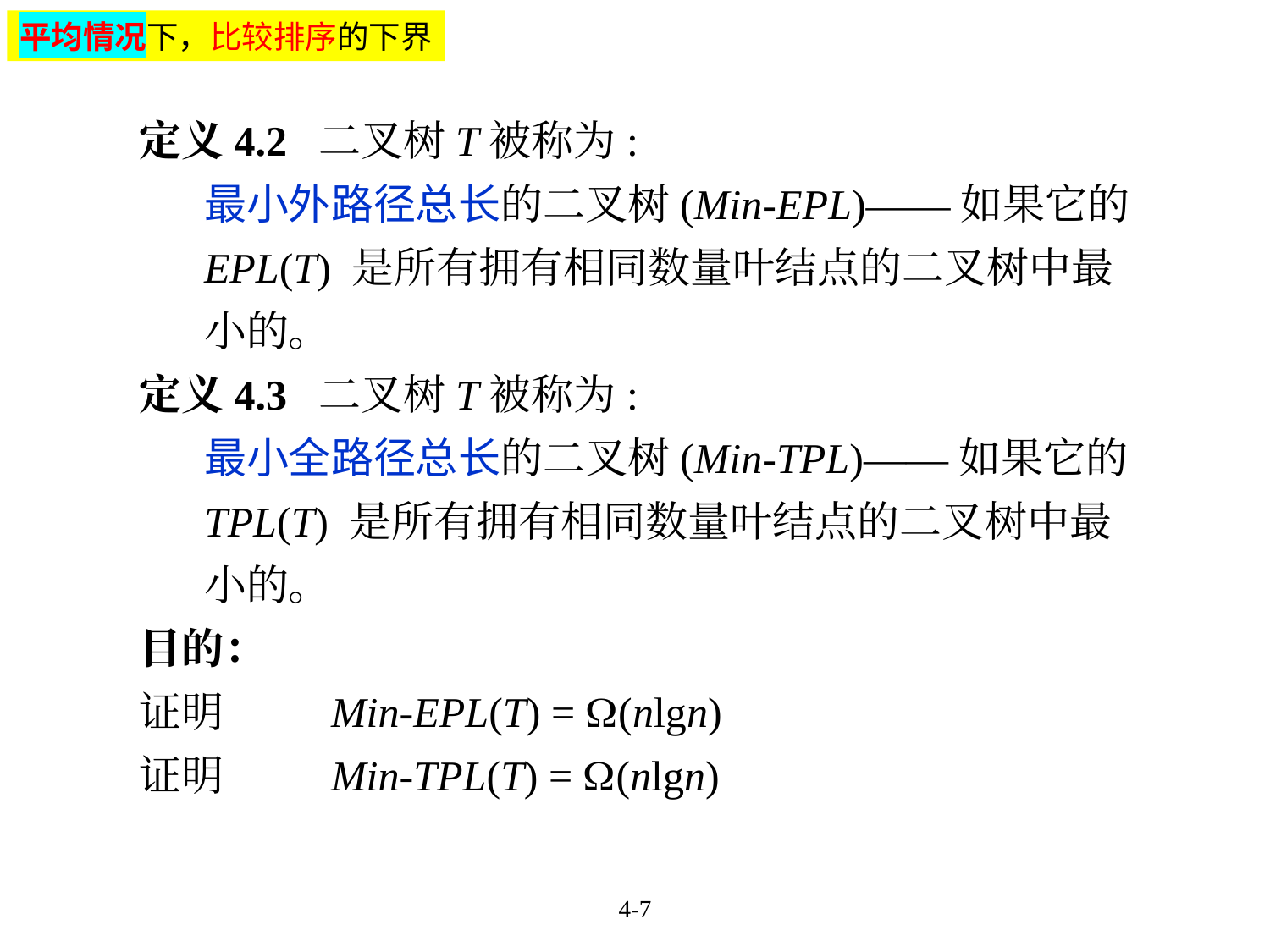

平均情况下，比较排序的下界
定义4.2  二叉树T被称为:
	最小外路径总长的二叉树(Min-EPL)——如果它的EPL(T) 是所有拥有相同数量叶结点的二叉树中最小的。
定义4.3  二叉树T被称为:
	最小全路径总长的二叉树(Min-TPL)——如果它的TPL(T) 是所有拥有相同数量叶结点的二叉树中最小的。
目的：
证明 	Min-EPL(T) = Ω(nlgn)
证明 	Min-TPL(T) = Ω(nlgn)

4-7